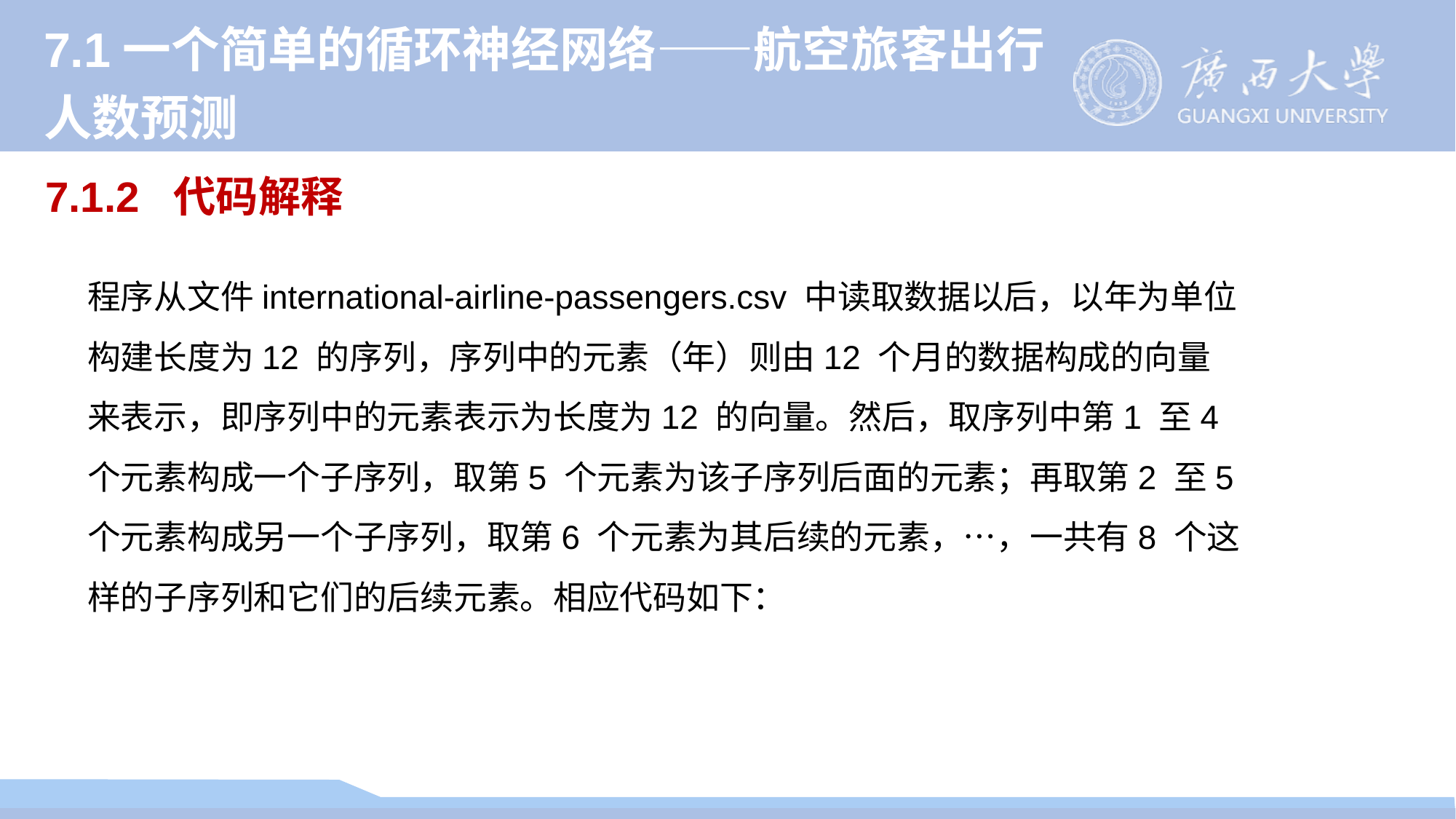

7.1一个简单的循环神经网络——航空旅客出行
人数预测
7.1.2  代码解释
程序从文件international-airline-passengers.csv 中读取数据以后，以年为单位构建长度为12 的序列，序列中的元素（年）则由12 个月的数据构成的向量来表示，即序列中的元素表示为长度为12 的向量。然后，取序列中第1 至4 个元素构成一个子序列，取第5 个元素为该子序列后面的元素；再取第2 至5 个元素构成另一个子序列，取第6 个元素为其后续的元素，…，一共有8 个这样的子序列和它们的后续元素。相应代码如下：